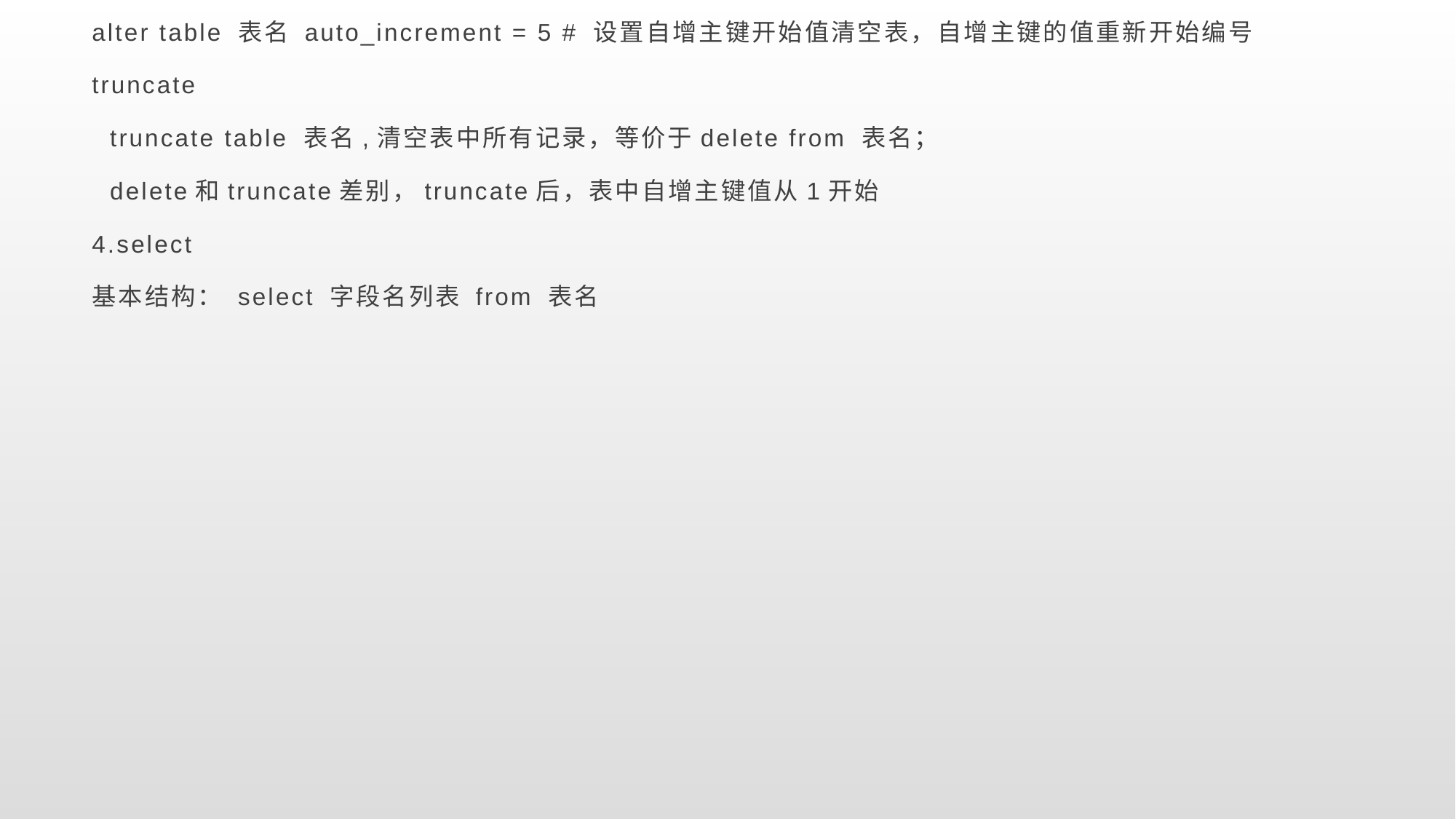

alter table 表名 auto_increment = 5 # 设置⾃增主键开始值清空表，自增主键的值重新开始编号
truncate
  truncate table 表名,清空表中所有记录，等价于delete from 表名；
  delete和truncate差别，truncate后，表中自增主键值从1开始
4.select
基本结构： select 字段名列表 from 表名